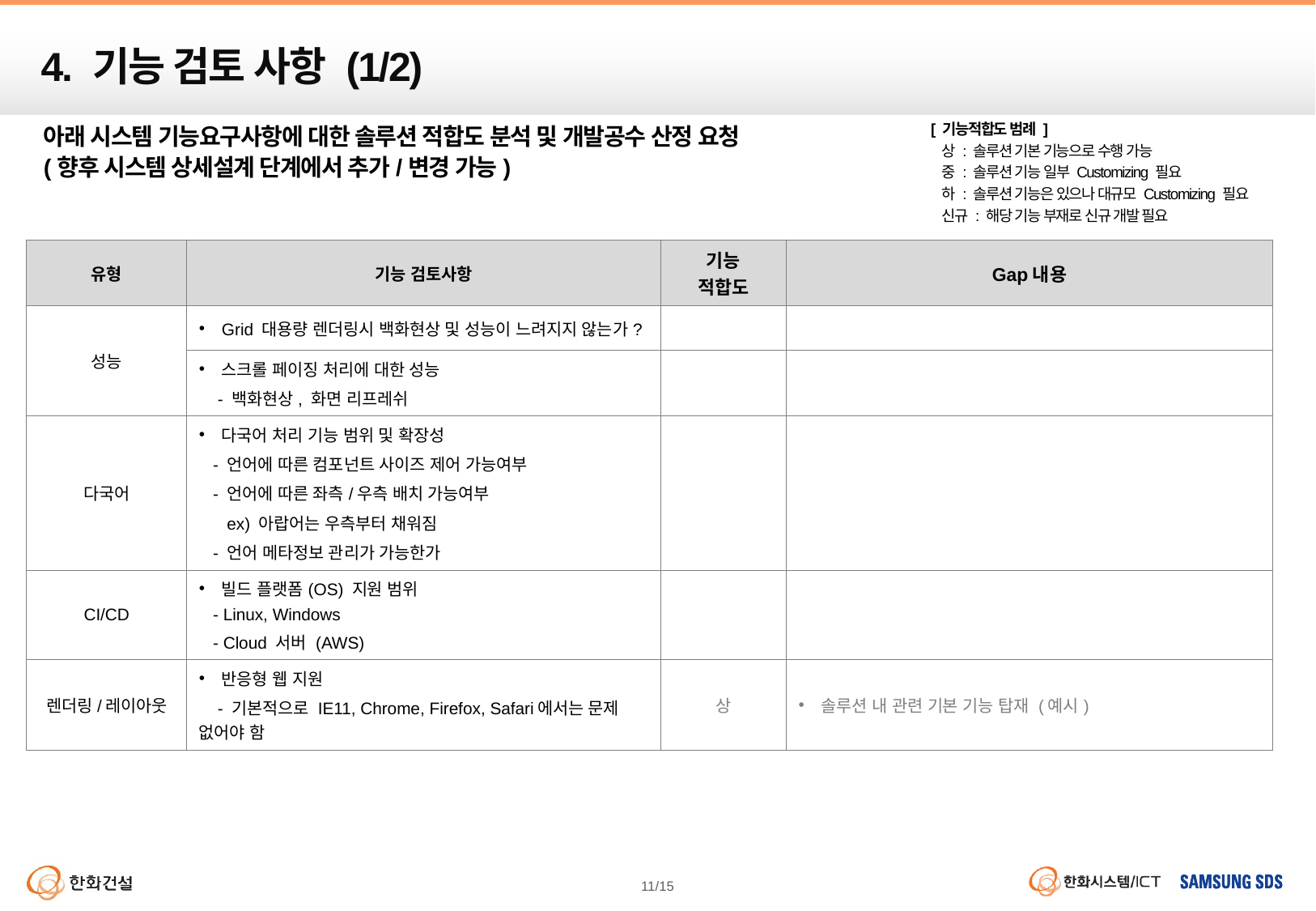

# 4. 기능 검토 사항 (1/2)
[ 기능적합도 범례 ]
  상 : 솔루션 기본 기능으로 수행 가능
  중 : 솔루션 기능 일부 Customizing 필요
  하 : 솔루션 기능은 있으나 대규모 Customizing 필요
  신규 : 해당 기능 부재로 신규 개발 필요
아래 시스템 기능요구사항에 대한 솔루션 적합도 분석 및 개발공수 산정 요청
(향후 시스템 상세설계 단계에서 추가/변경 가능)
| 유형 | 기능 검토사항 | 기능 적합도 | Gap내용 |
| --- | --- | --- | --- |
| 성능 | Grid 대용량 렌더링시 백화현상 및 성능이 느려지지 않는가? |  |  |
|  | 스크롤 페이징 처리에 대한 성능 - 백화현상, 화면 리프레쉬 |  |  |
| 다국어 | 다국어 처리 기능 범위 및 확장성 - 언어에 따른 컴포넌트 사이즈 제어 가능여부 - 언어에 따른 좌측/우측 배치 가능여부 ex) 아랍어는 우측부터 채워짐 - 언어 메타정보 관리가 가능한가 |  |  |
| CI/CD | 빌드 플랫폼(OS) 지원 범위 - Linux, Windows - Cloud 서버 (AWS) |  |  |
| 렌더링/레이아웃 | 반응형 웹 지원 - 기본적으로 IE11, Chrome, Firefox, Safari에서는 문제 없어야 함 | 상 | 솔루션 내 관련 기본 기능 탑재 (예시) |